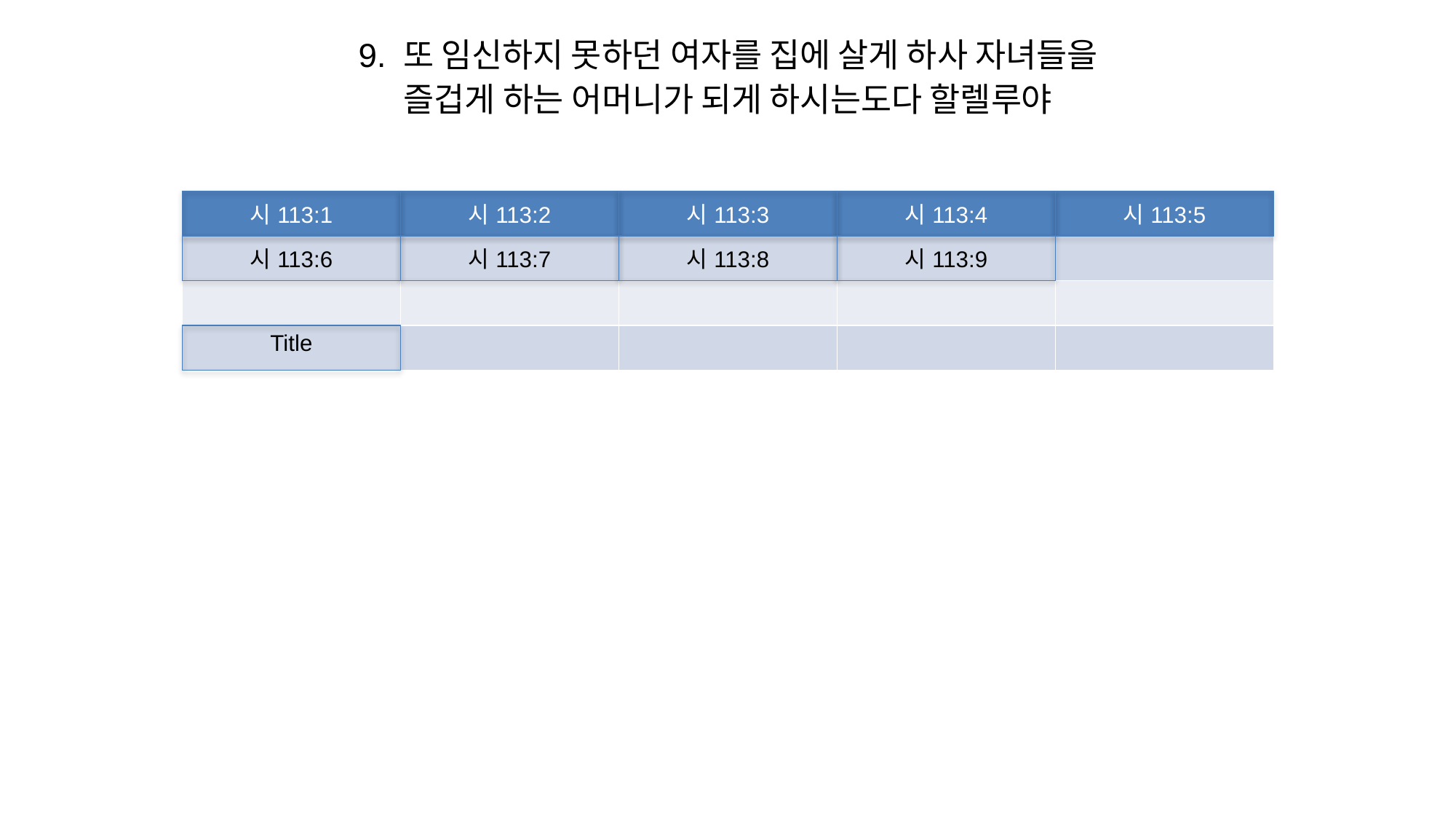

9. 또 임신하지 못하던 여자를 집에 살게 하사 자녀들을
즐겁게 하는 어머니가 되게 하시는도다 할렐루야
| 시113:1 | 시113:2 | 시113:3 | 시113:4 | 시113:5 |
| --- | --- | --- | --- | --- |
| 시113:6 | 시113:7 | 시113:8 | 시113:9 |  |
|  |  |  |  |  |
| Title |  |  |  |  |